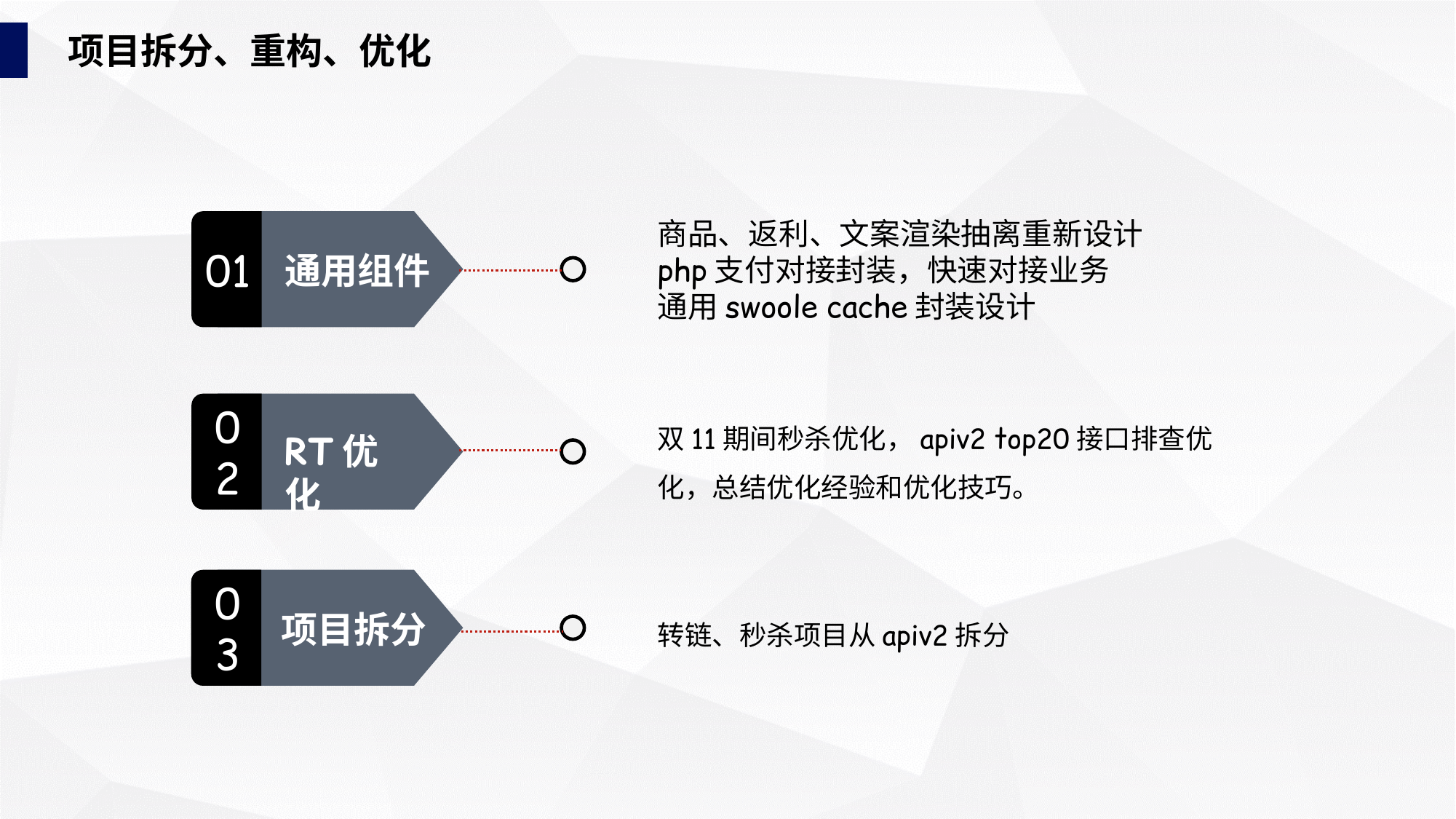

项目拆分、重构、优化
商品、返利、文案渲染抽离重新设计
php支付对接封装，快速对接业务
通用swoole cache封装设计

01

通用组件

02

RT优化
双11期间秒杀优化，apiv2 top20接口排查优化，总结优化经验和优化技巧。

03

项目拆分

转链、秒杀项目从apiv2拆分